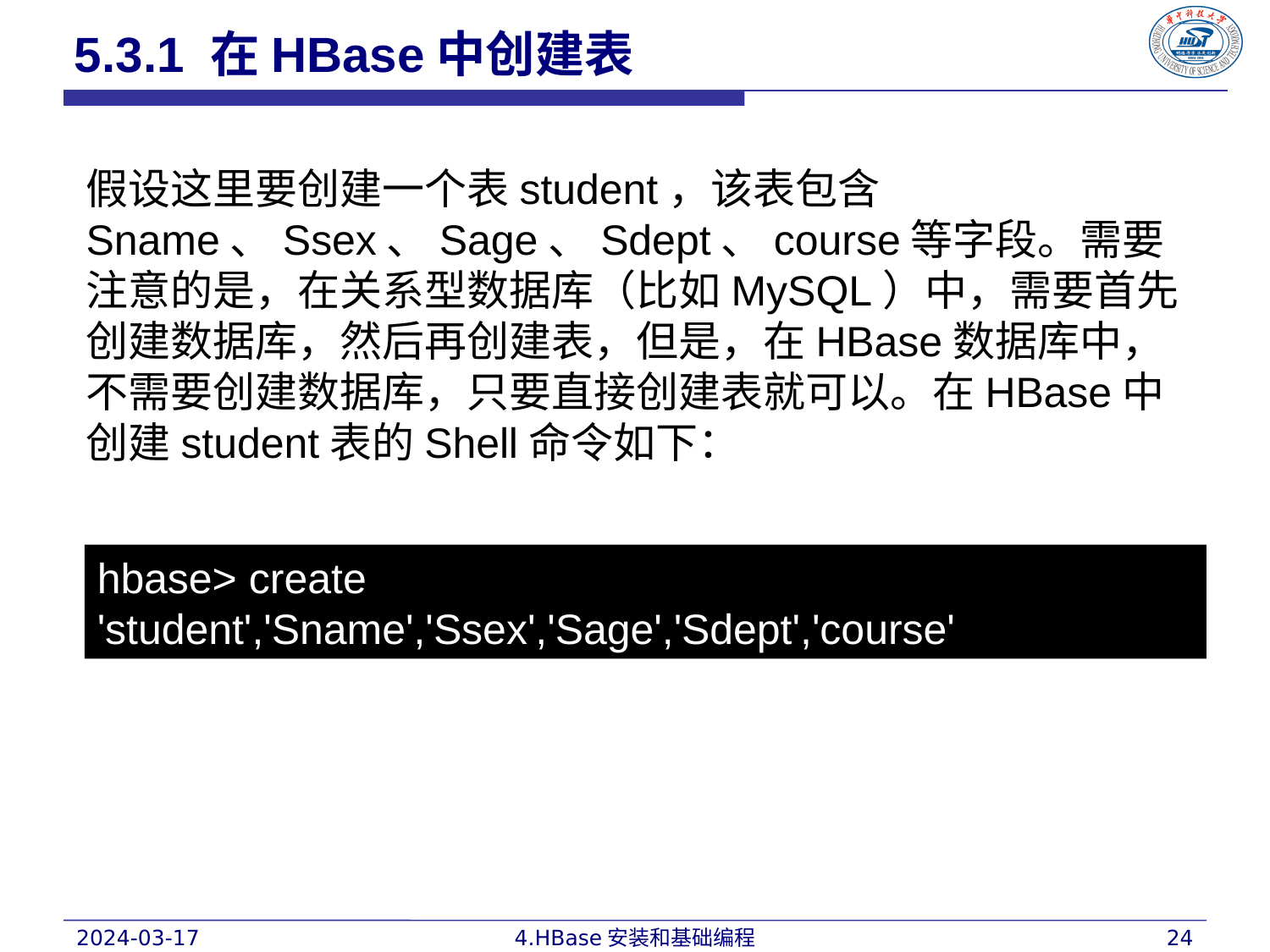

5.3.1 在HBase中创建表
假设这里要创建一个表student，该表包含Sname、Ssex、Sage、Sdept、course等字段。需要注意的是，在关系型数据库（比如MySQL）中，需要首先创建数据库，然后再创建表，但是，在HBase数据库中，不需要创建数据库，只要直接创建表就可以。在HBase中创建student表的Shell命令如下：
hbase> create 'student','Sname','Ssex','Sage','Sdept','course'
2024-03-17
4.HBase安装和基础编程
24